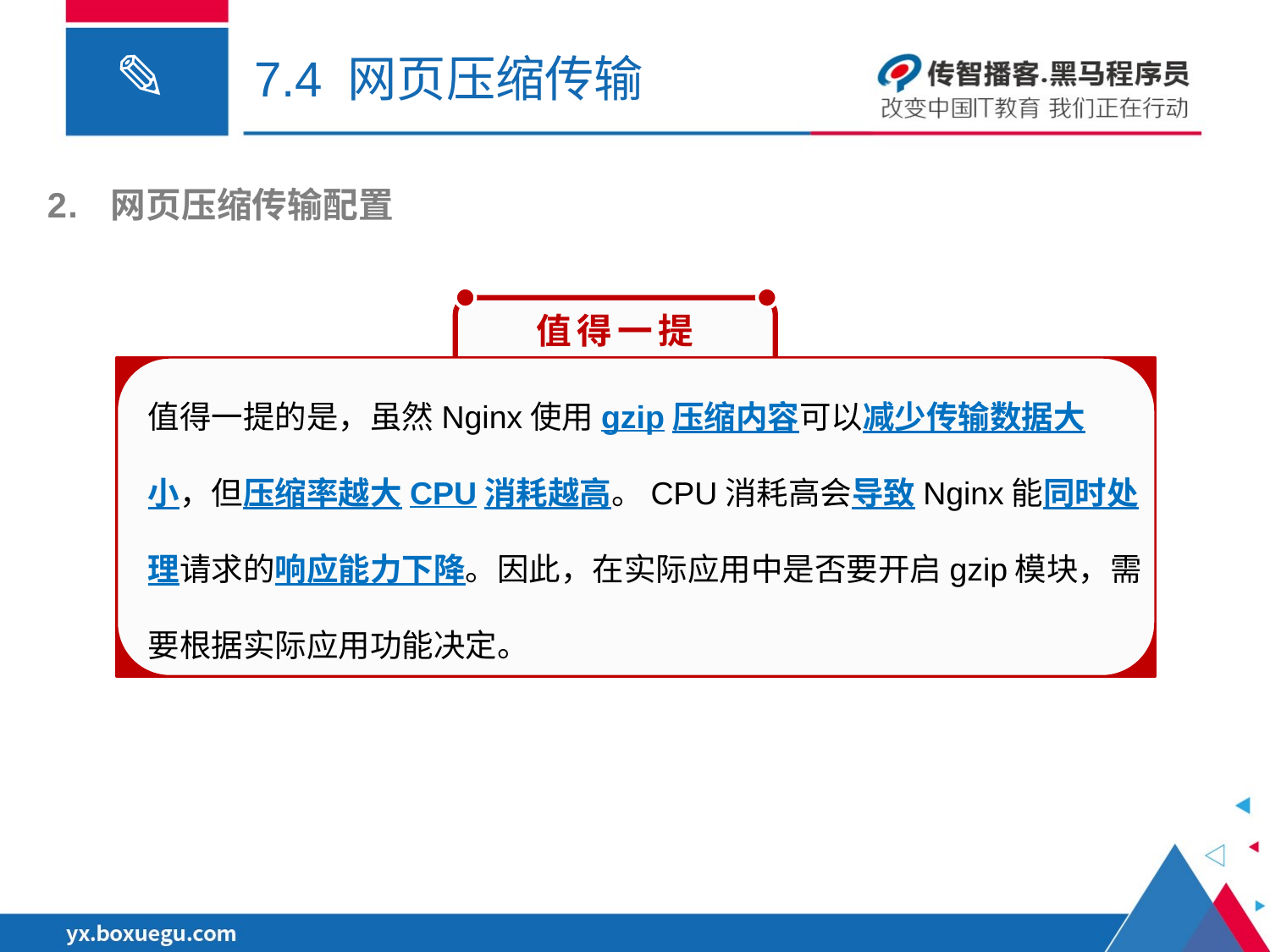

# 7.4 网页压缩传输
网页压缩传输配置

值得一提

值得一提的是，虽然Nginx使用gzip压缩内容可以减少传输数据大小，但压缩率越大CPU消耗越高。CPU消耗高会导致Nginx能同时处理请求的响应能力下降。因此，在实际应用中是否要开启gzip模块，需要根据实际应用功能决定。